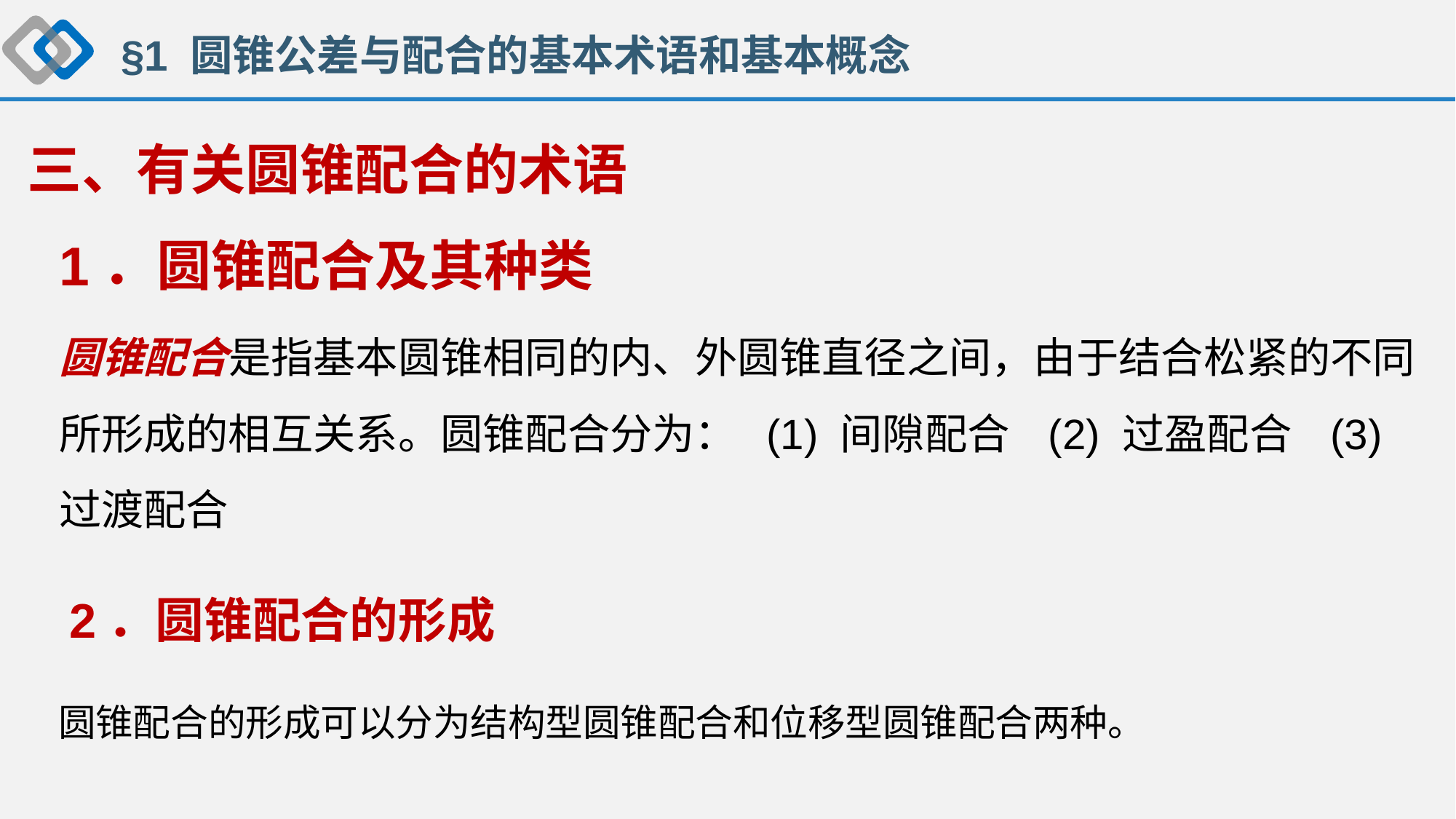

§1 圆锥公差与配合的基本术语和基本概念
三、有关圆锥配合的术语
1．圆锥配合及其种类
圆锥配合是指基本圆锥相同的内、外圆锥直径之间，由于结合松紧的不同所形成的相互关系。圆锥配合分为：  (1) 间隙配合   (2) 过盈配合   (3) 过渡配合

2．圆锥配合的形成
    圆锥配合的形成可以分为结构型圆锥配合和位移型圆锥配合两种。